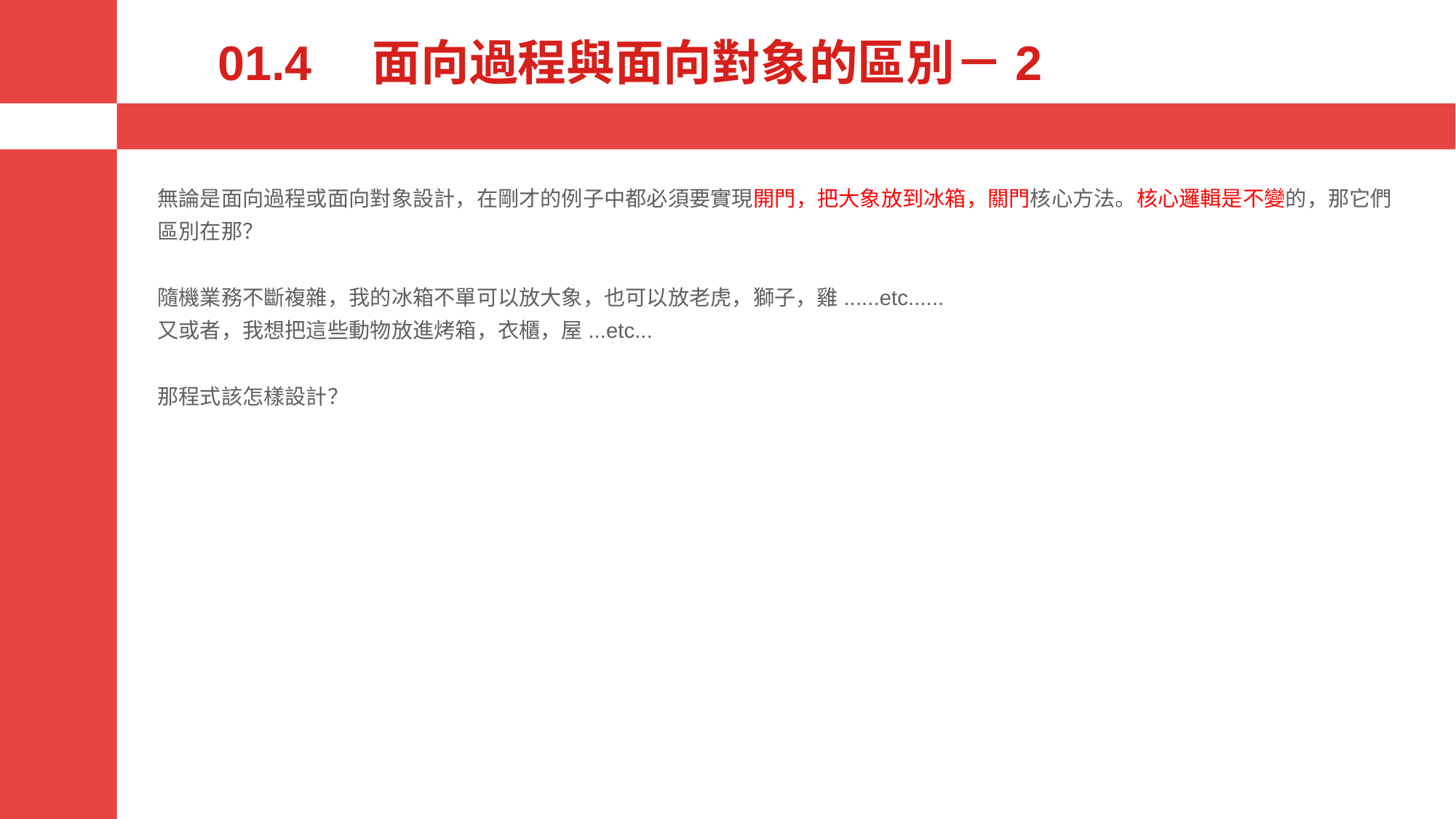

# 01.4　面向過程與面向對象的區別－2
無論是面向過程或面向對象設計，在剛才的例子中都必須要實現開門，把大象放到冰箱，關門核心方法。核心邏輯是不變的，那它們區別在那？

隨機業務不斷複雜，我的冰箱不單可以放大象，也可以放老虎，獅子，雞......etc......
又或者，我想把這些動物放進烤箱，衣櫃，屋...etc...

那程式該怎樣設計？